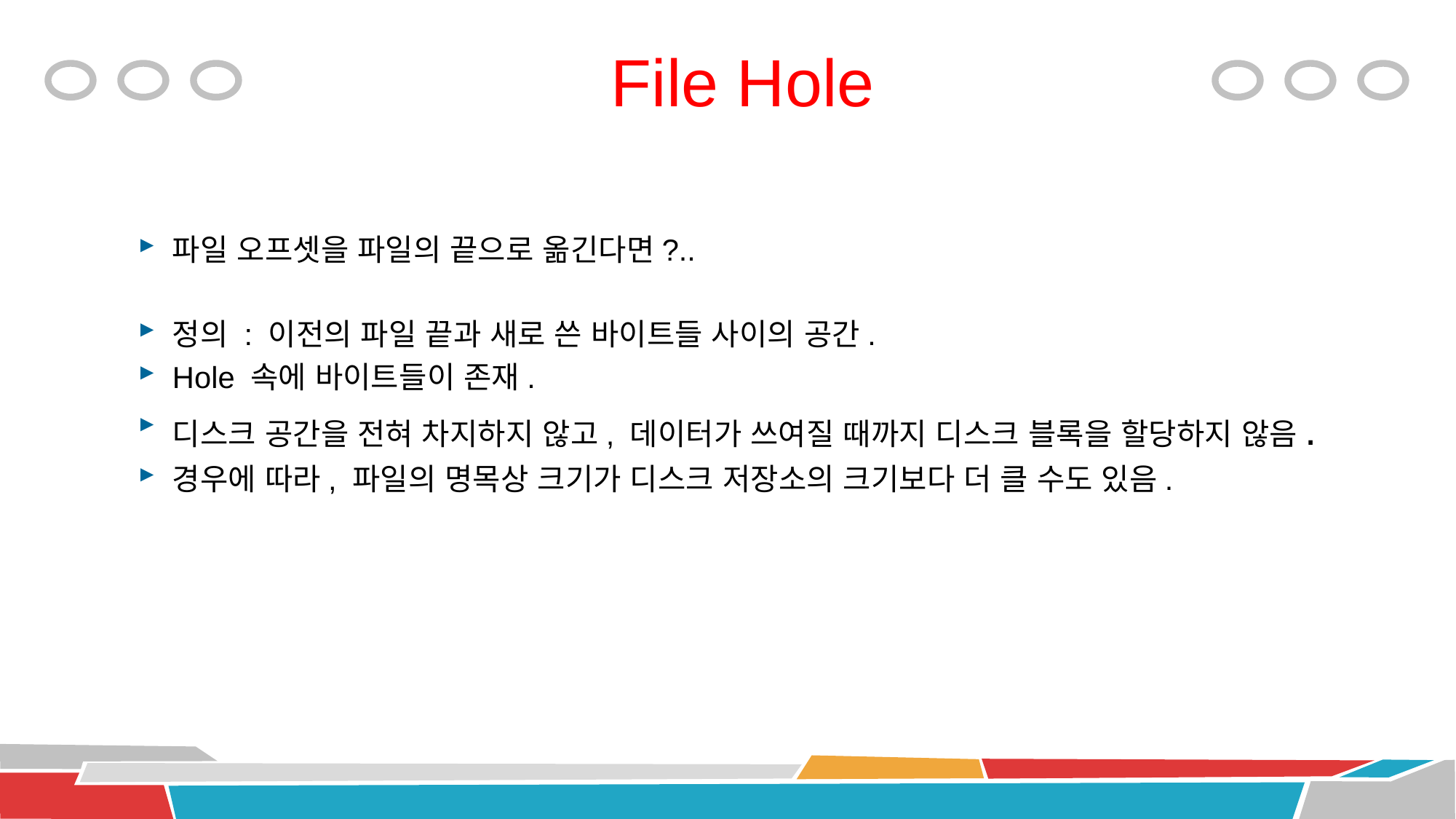

# File Hole

파일 오프셋을 파일의 끝으로 옮긴다면?..

정의 : 이전의 파일 끝과 새로 쓴 바이트들 사이의 공간.
Hole 속에 바이트들이 존재.
디스크 공간을 전혀 차지하지 않고, 데이터가 쓰여질 때까지 디스크 블록을 할당하지 않음.
경우에 따라, 파일의 명목상 크기가 디스크 저장소의 크기보다 더 클 수도 있음.